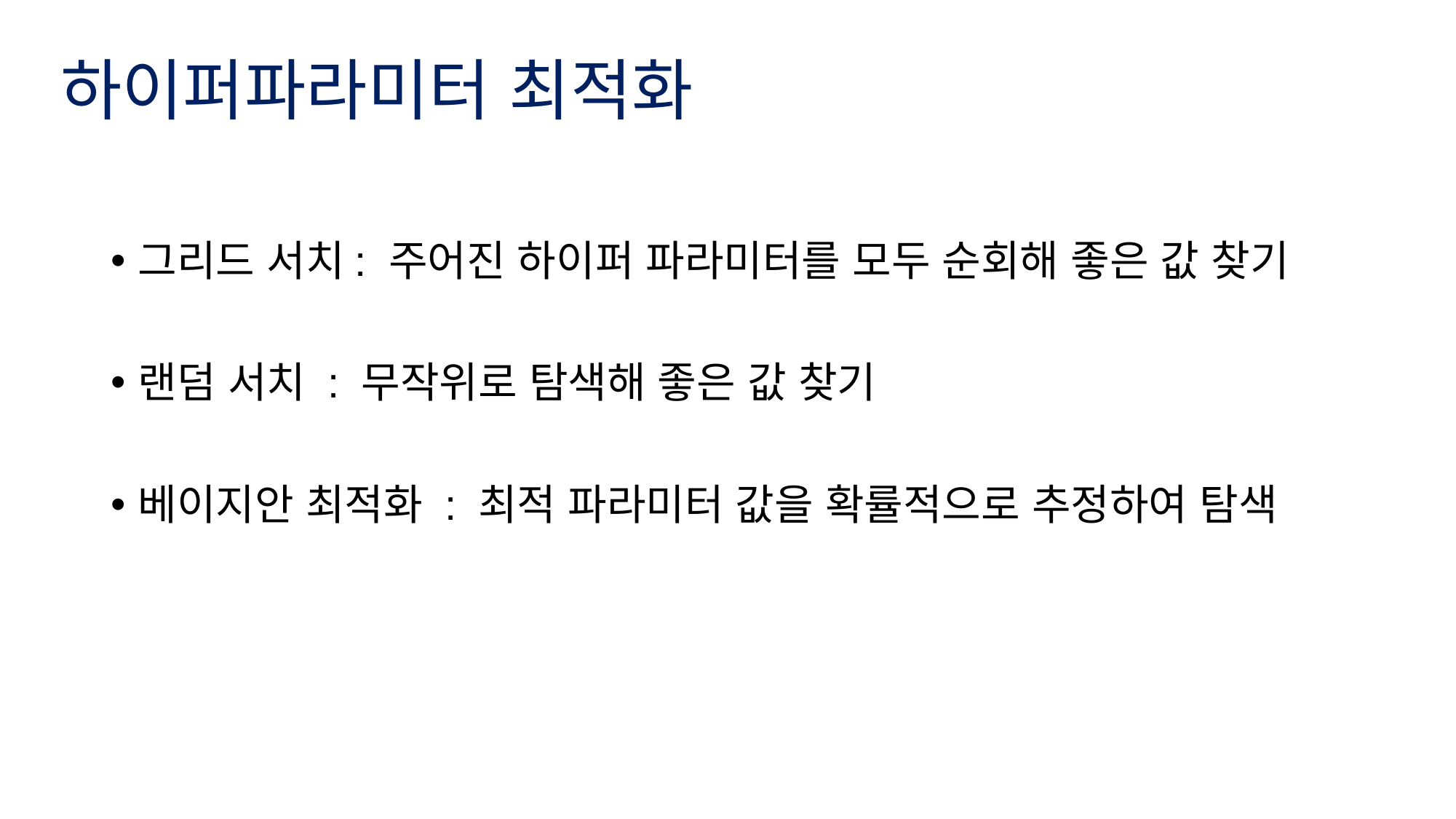

# 하이퍼파라미터 최적화

그리드 서치: 주어진 하이퍼 파라미터를 모두 순회해 좋은 값 찾기

랜덤 서치 : 무작위로 탐색해 좋은 값 찾기

베이지안 최적화 : 최적 파라미터 값을 확률적으로 추정하여 탐색